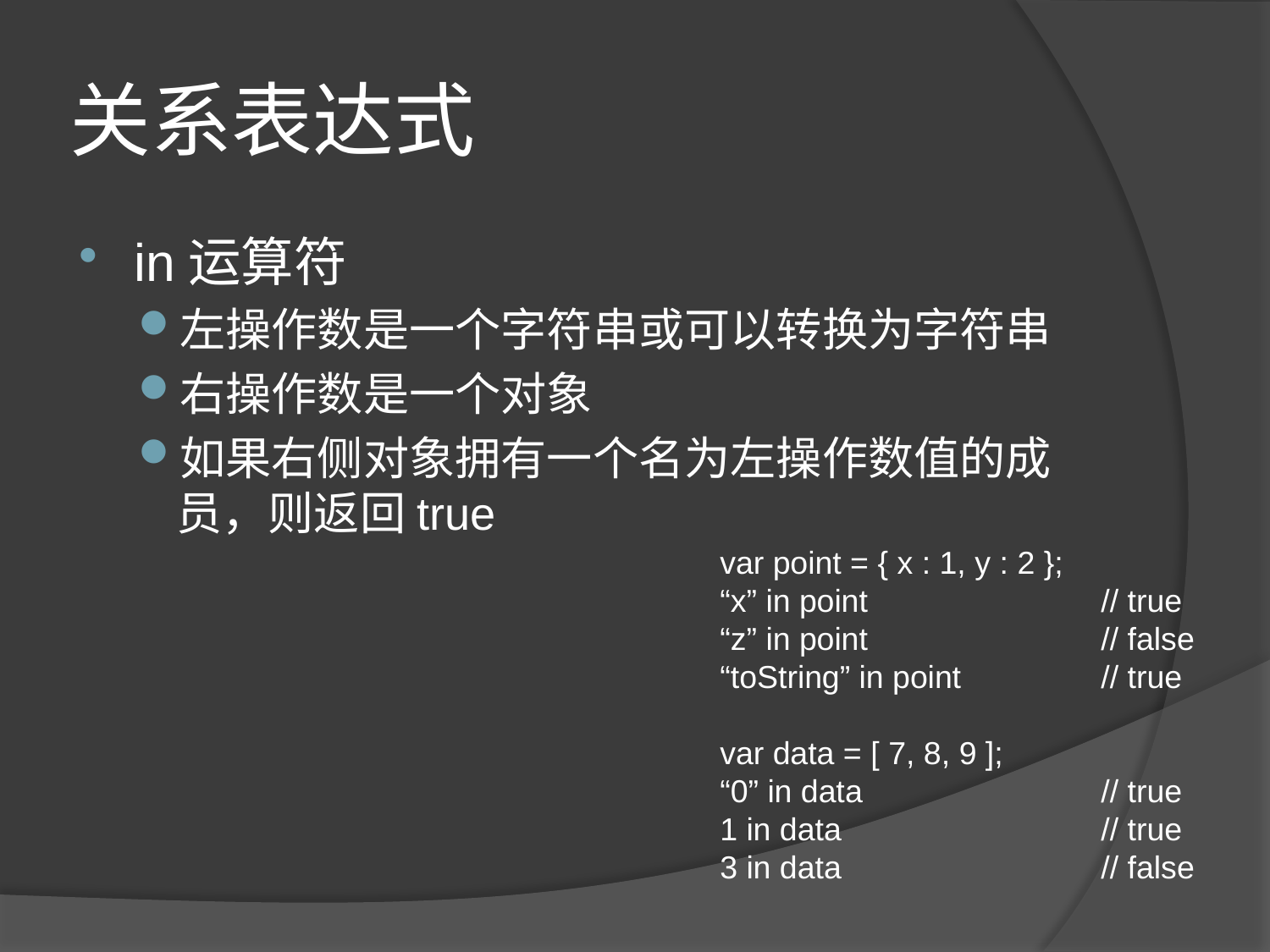

# 关系表达式
in运算符
左操作数是一个字符串或可以转换为字符串
右操作数是一个对象
如果右侧对象拥有一个名为左操作数值的成员，则返回true
var point = { x : 1, y : 2 };
“x” in point		// true
“z” in point		// false
“toString” in point		// true

var data = [ 7, 8, 9 ];
“0” in data		// true
1 in data			// true
3 in data			// false